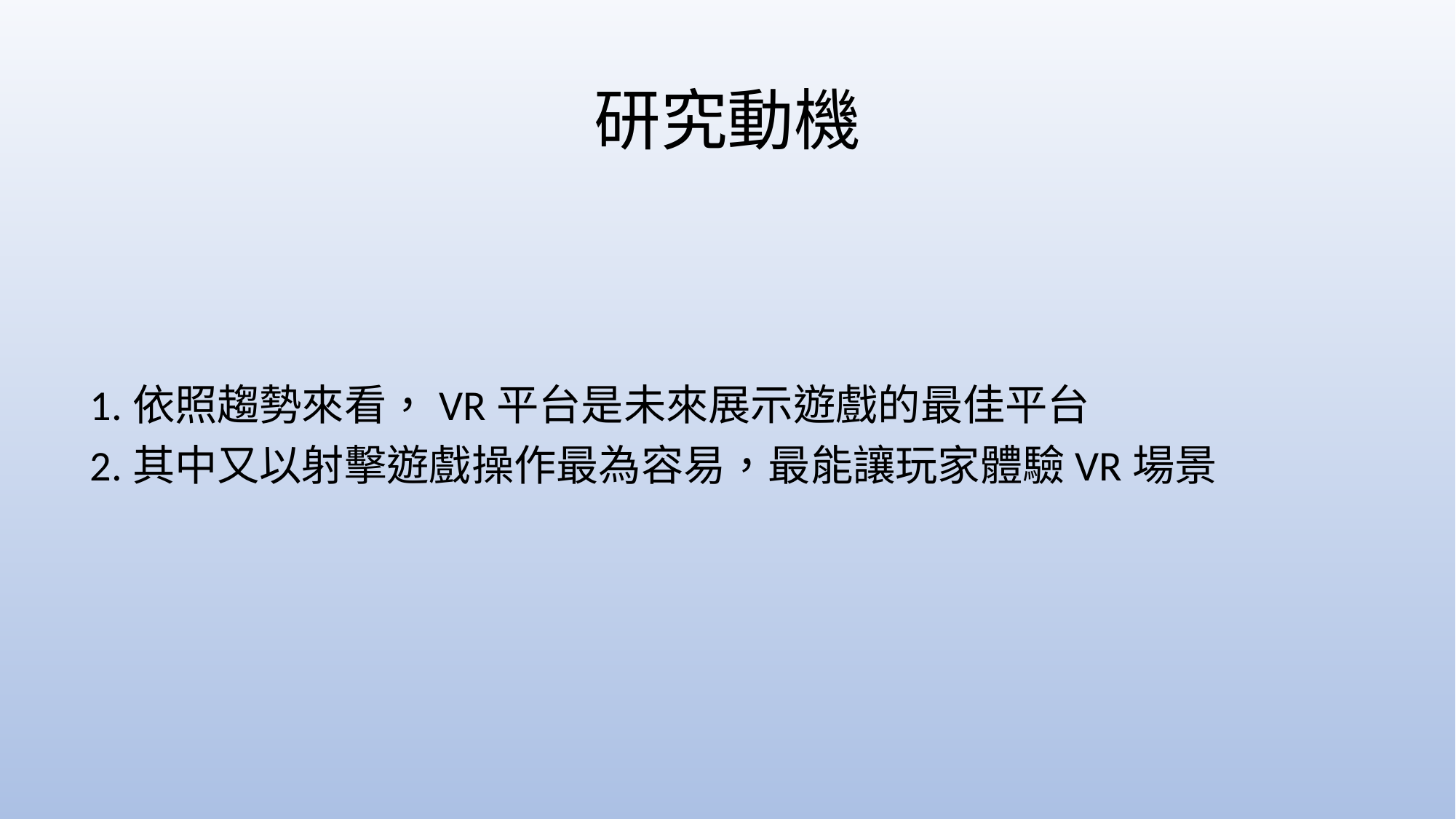

# 研究動機

1.依照趨勢來看，VR平台是未來展示遊戲的最佳平台
2.其中又以射擊遊戲操作最為容易，最能讓玩家體驗VR場景